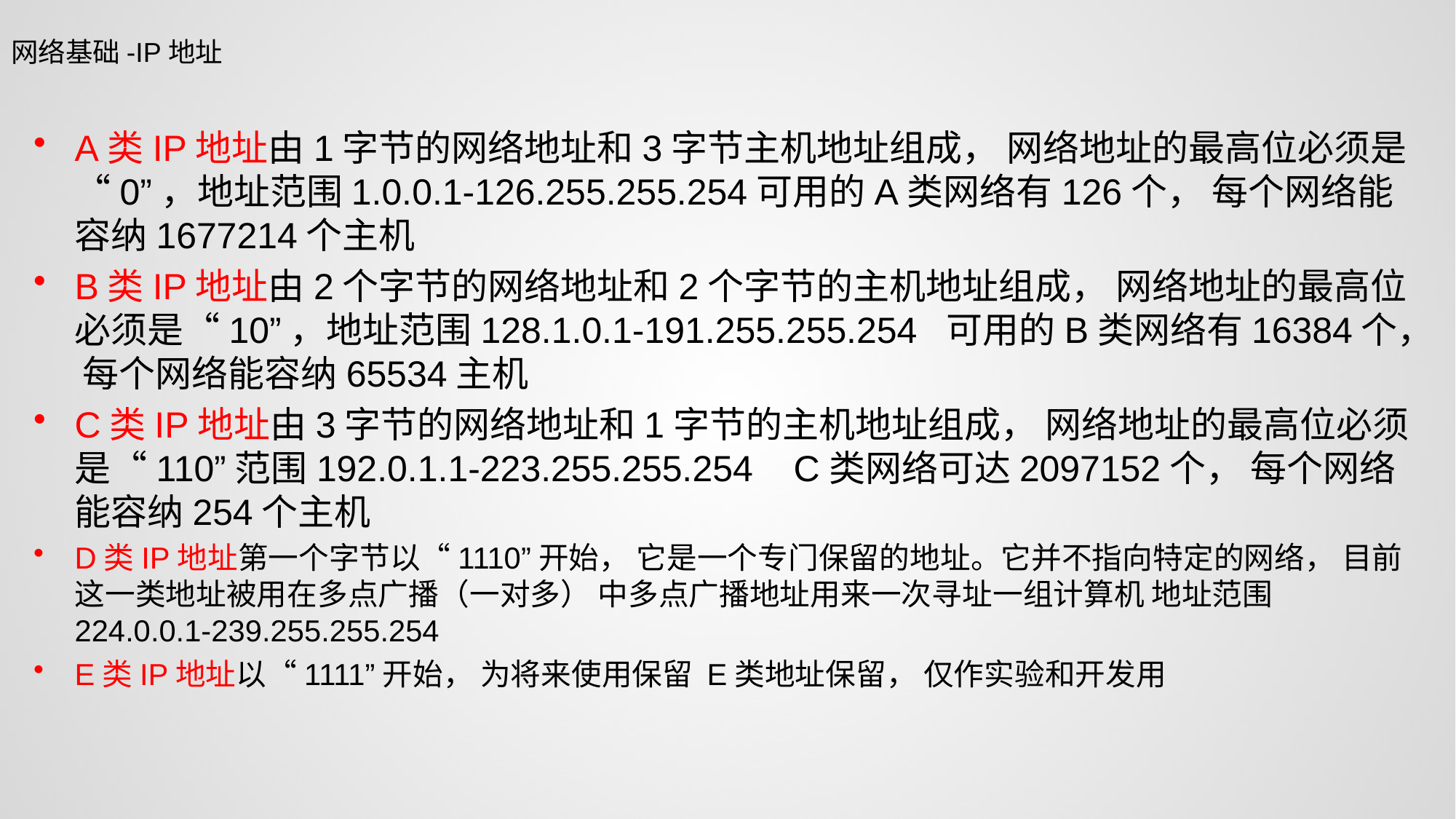

网络基础-IP地址
A类IP地址由1字节的⽹络地址和3字节主机地址组成， ⽹络地址的最⾼位必须是“0”，地址范围1.0.0.1-126.255.255.254可⽤的A类⽹络有126个， 每个⽹络能容纳1677214个主机
B类IP地址由2个字节的⽹络地址和2个字节的主机地址组成， ⽹络地址的最⾼位必须是“10”，地址范围128.1.0.1-191.255.255.254  可⽤的B类⽹络有16384个， 每个⽹络能容纳65534主机
C类IP地址由3字节的⽹络地址和1字节的主机地址组成， ⽹络地址的最⾼位必须是“110”范围192.0.1.1-223.255.255.254    C类⽹络可达2097152个， 每个⽹络能容纳254个主机
D类IP地址第⼀个字节以“1110”开始， 它是⼀个专⻔保留的地址。它并不指向特定的⽹络， ⽬前这⼀类地址被⽤在多点⼴播（一对多） 中多点⼴播地址⽤来⼀次寻址⼀组计算机 地址范围224.0.0.1-239.255.255.254
E类IP地址以“1111”开始， 为将来使⽤保留 E类地址保留， 仅作实验和开发⽤